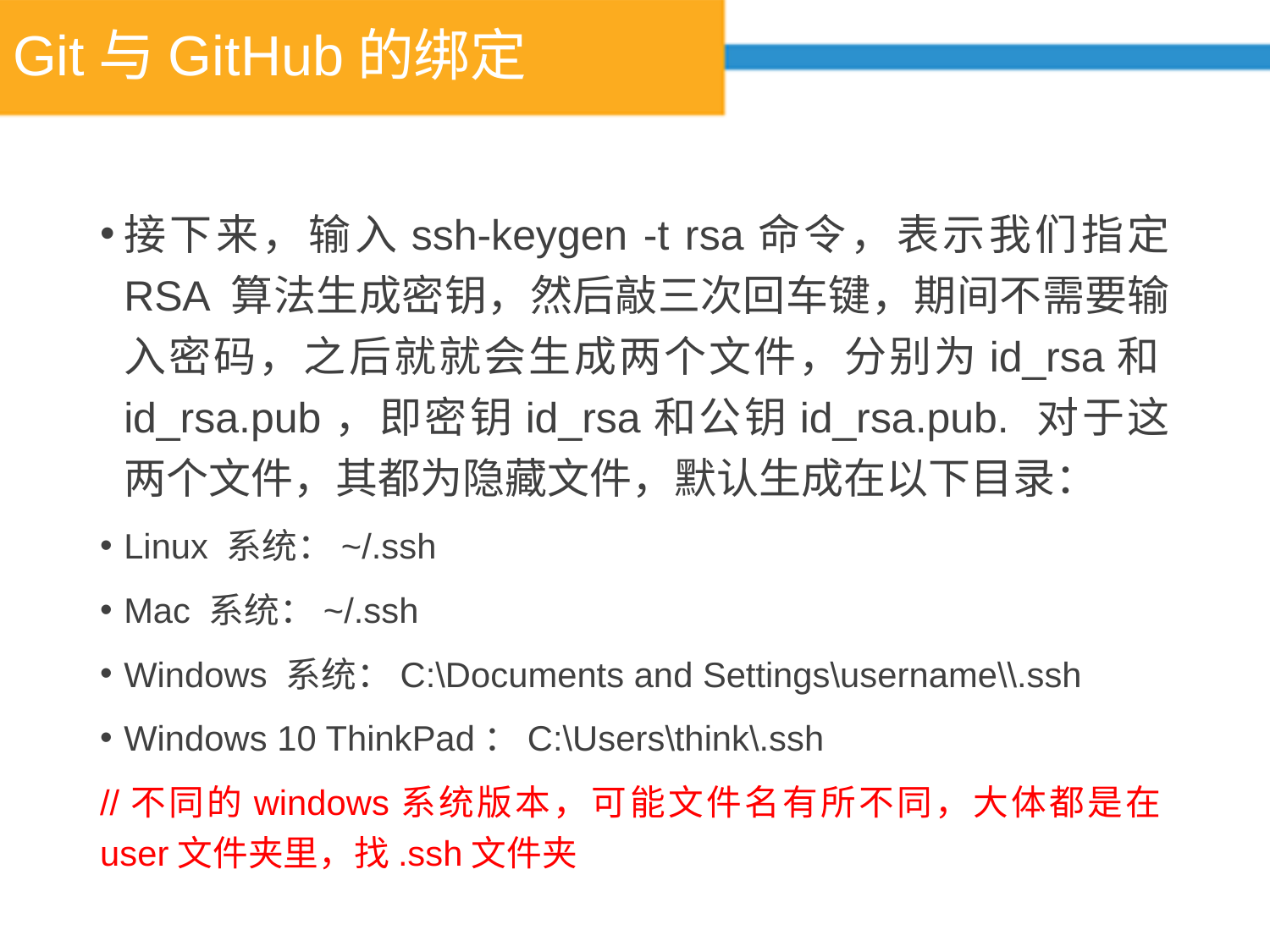

# Git与GitHub的绑定
接下来，输入ssh-keygen -t rsa命令，表示我们指定 RSA 算法生成密钥，然后敲三次回车键，期间不需要输入密码，之后就就会生成两个文件，分别为id_rsa和id_rsa.pub，即密钥id_rsa和公钥id_rsa.pub. 对于这两个文件，其都为隐藏文件，默认生成在以下目录：
Linux 系统：~/.ssh
Mac 系统：~/.ssh
Windows 系统：C:\Documents and Settings\username\\.ssh
Windows 10 ThinkPad：C:\Users\think\.ssh
//不同的windows系统版本，可能文件名有所不同，大体都是在user文件夹里，找.ssh文件夹